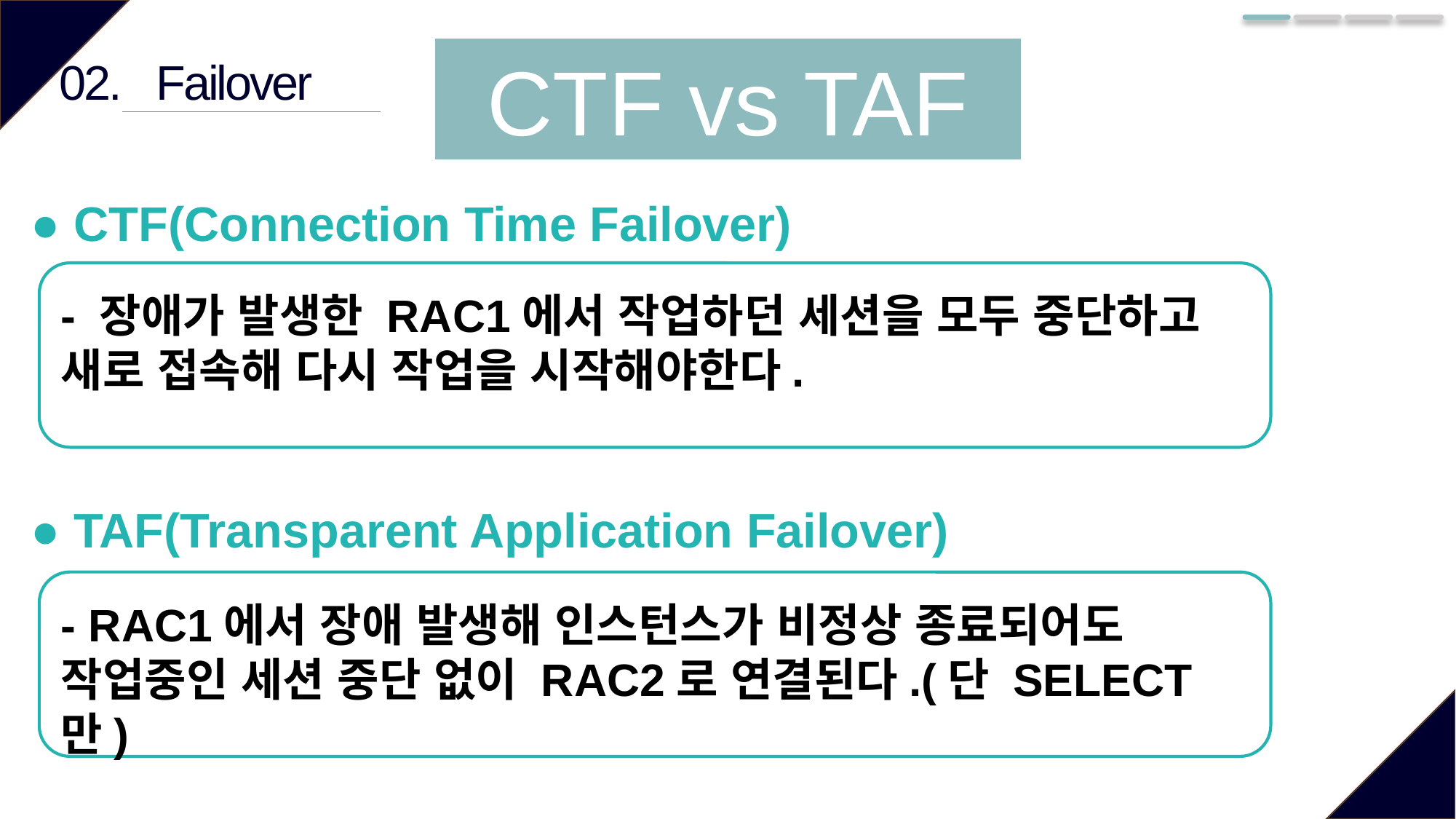

CTF vs TAF
02.
Failover
● CTF(Connection Time Failover)
- 장애가 발생한 RAC1에서 작업하던 세션을 모두 중단하고 새로 접속해 다시 작업을 시작해야한다.
● TAF(Transparent Application Failover)
- RAC1에서 장애 발생해 인스턴스가 비정상 종료되어도 작업중인 세션 중단 없이 RAC2로 연결된다.(단 SELECT만)